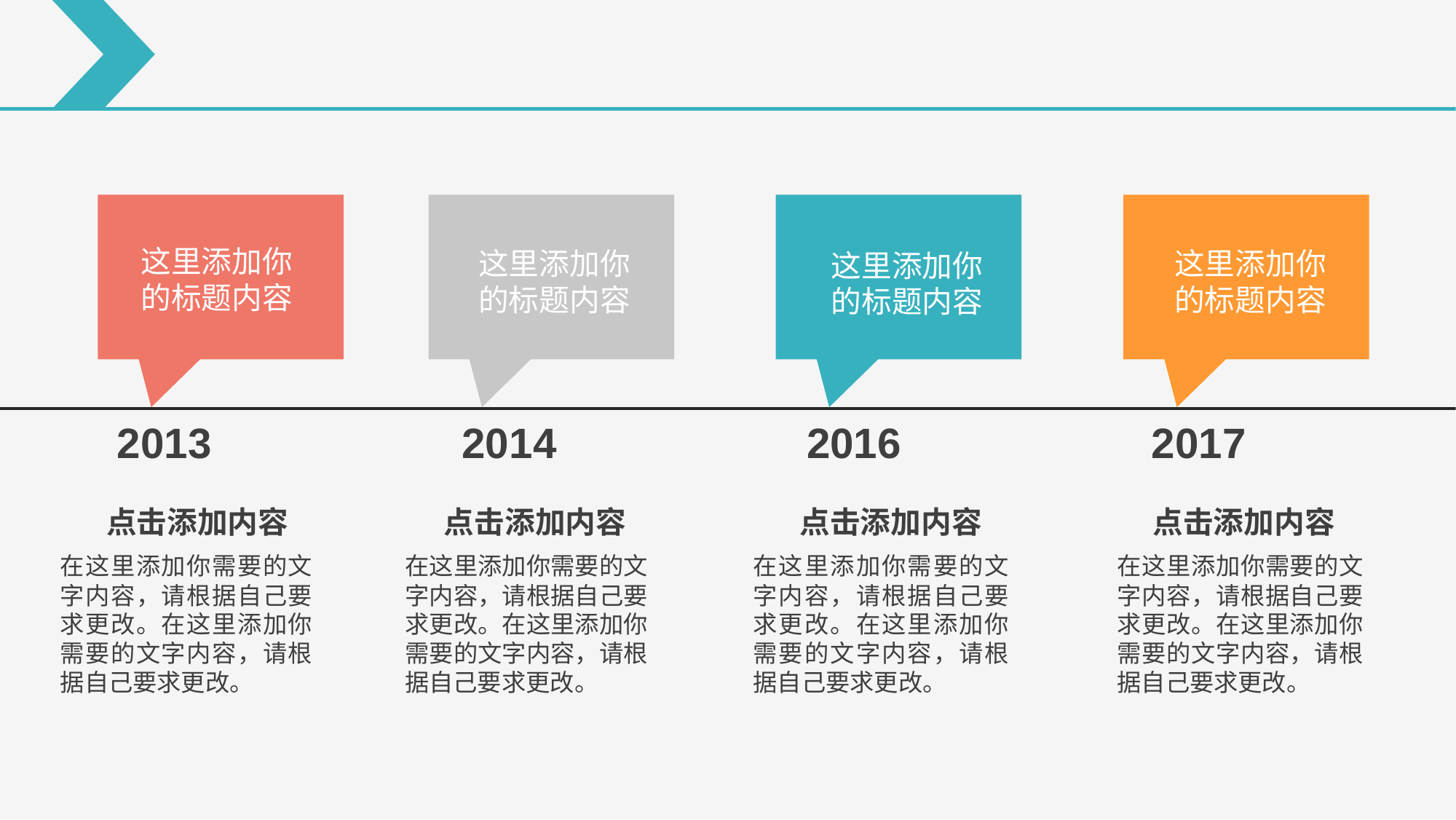

这里添加你
的标题内容

这里添加你
的标题内容

这里添加你
的标题内容

这里添加你
的标题内容

2013
2014
2016
2017
点击添加内容
在这里添加你需要的文字内容，请根据自己要求更改。在这里添加你需要的文字内容，请根据自己要求更改。
点击添加内容
在这里添加你需要的文字内容，请根据自己要求更改。在这里添加你需要的文字内容，请根据自己要求更改。
点击添加内容
在这里添加你需要的文字内容，请根据自己要求更改。在这里添加你需要的文字内容，请根据自己要求更改。
点击添加内容
在这里添加你需要的文字内容，请根据自己要求更改。在这里添加你需要的文字内容，请根据自己要求更改。